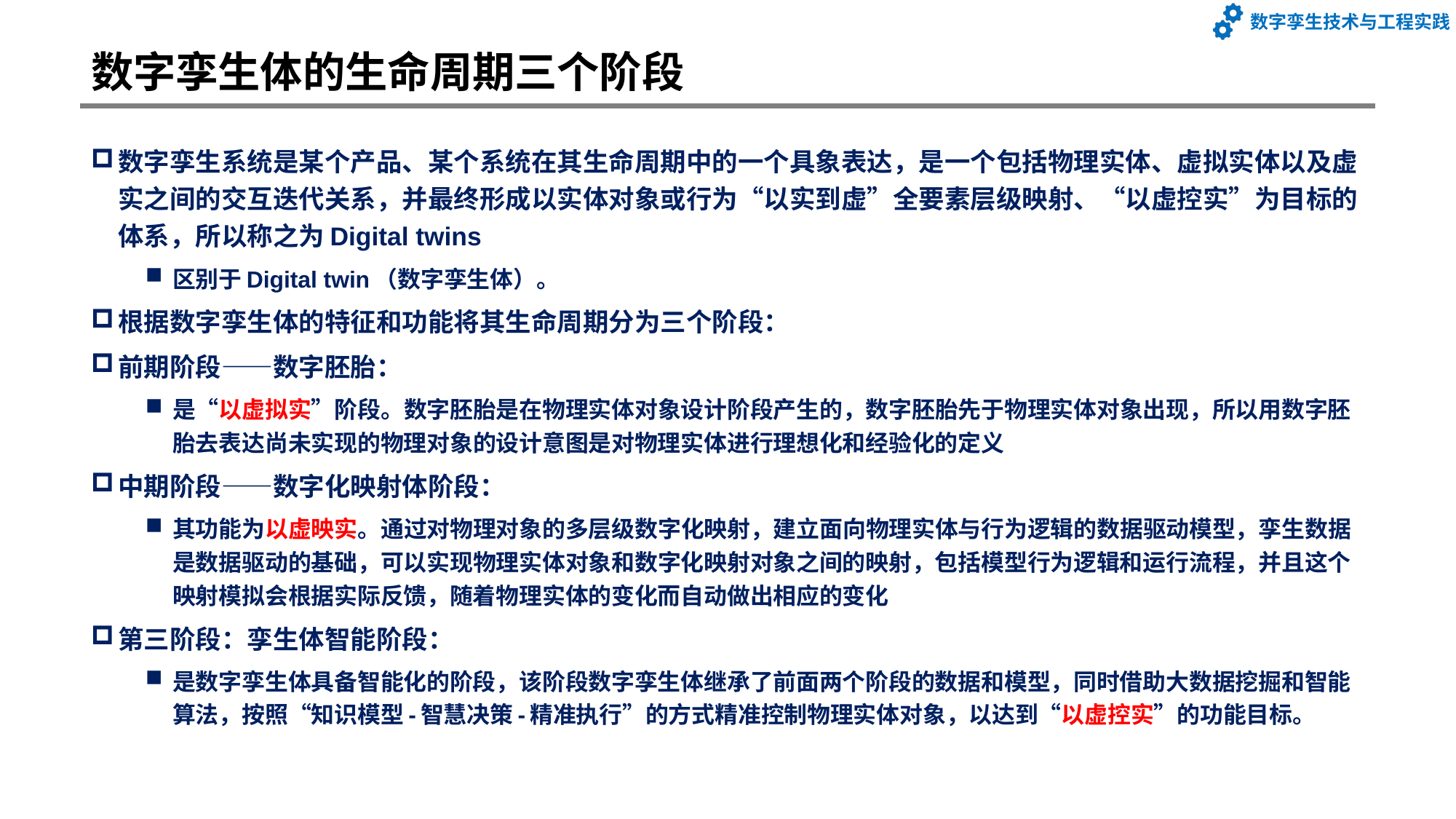

# 数字孪生体的生命周期三个阶段
数字孪生系统是某个产品、某个系统在其生命周期中的一个具象表达，是一个包括物理实体、虚拟实体以及虚实之间的交互迭代关系，并最终形成以实体对象或行为“以实到虚”全要素层级映射、“以虚控实”为目标的体系，所以称之为Digital twins
区别于Digital twin（数字孪生体）。
根据数字孪生体的特征和功能将其生命周期分为三个阶段：
前期阶段——数字胚胎：
是“以虚拟实”阶段。数字胚胎是在物理实体对象设计阶段产生的，数字胚胎先于物理实体对象出现，所以用数字胚胎去表达尚未实现的物理对象的设计意图是对物理实体进行理想化和经验化的定义
中期阶段——数字化映射体阶段：
其功能为以虚映实。通过对物理对象的多层级数字化映射，建立面向物理实体与行为逻辑的数据驱动模型，孪生数据是数据驱动的基础，可以实现物理实体对象和数字化映射对象之间的映射，包括模型行为逻辑和运行流程，并且这个映射模拟会根据实际反馈，随着物理实体的变化而自动做出相应的变化
第三阶段：孪生体智能阶段：
是数字孪生体具备智能化的阶段，该阶段数字孪生体继承了前面两个阶段的数据和模型，同时借助大数据挖掘和智能算法，按照“知识模型-智慧决策-精准执行”的方式精准控制物理实体对象，以达到“以虚控实”的功能目标。